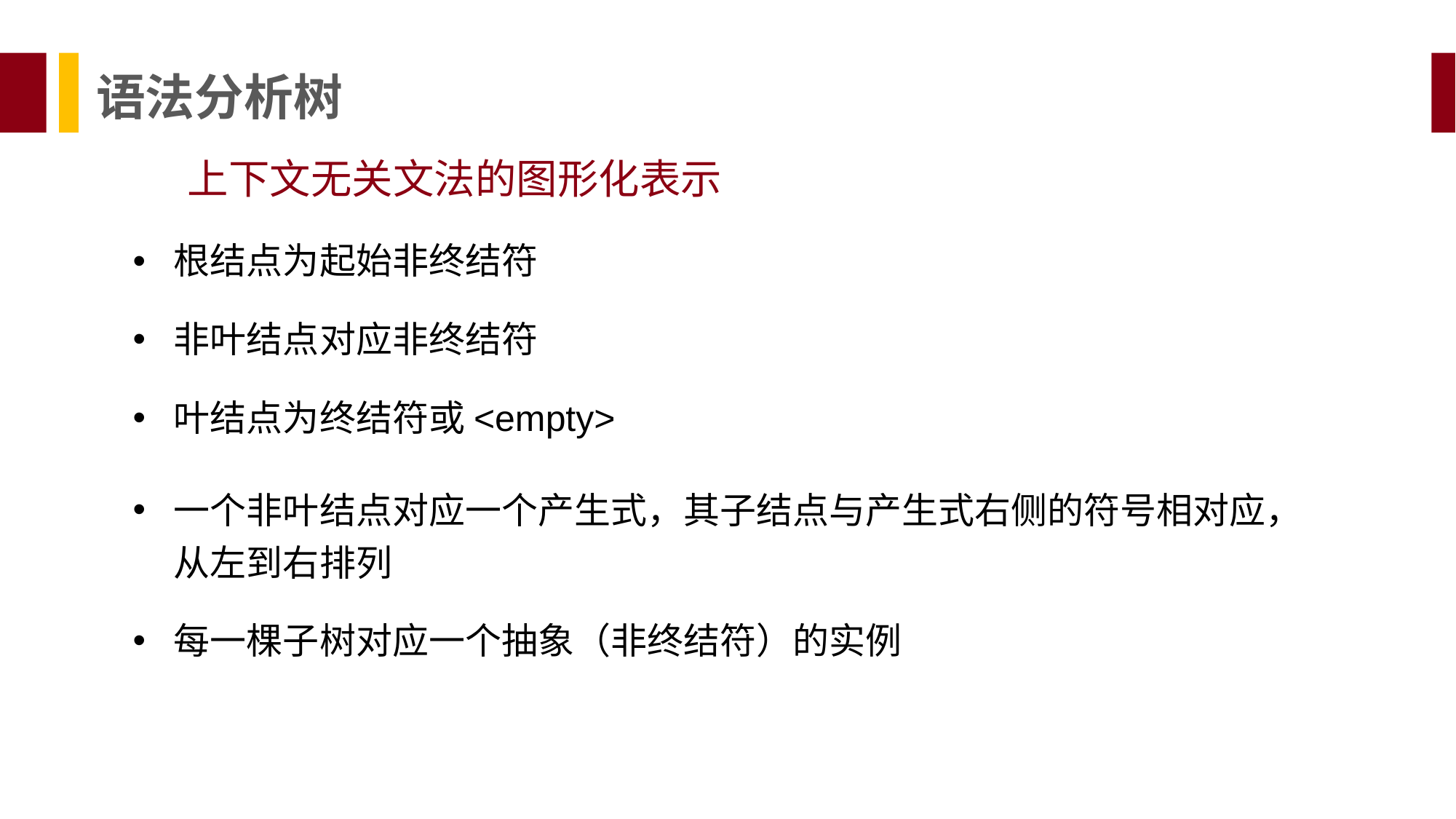

语法分析树
上下文无关文法的图形化表示

根结点为起始非终结符

非叶结点对应非终结符

叶结点为终结符或<empty>

一个非叶结点对应一个产生式，其子结点与产生式右侧的符号相对应，从左到右排列

每一棵子树对应一个抽象（非终结符）的实例